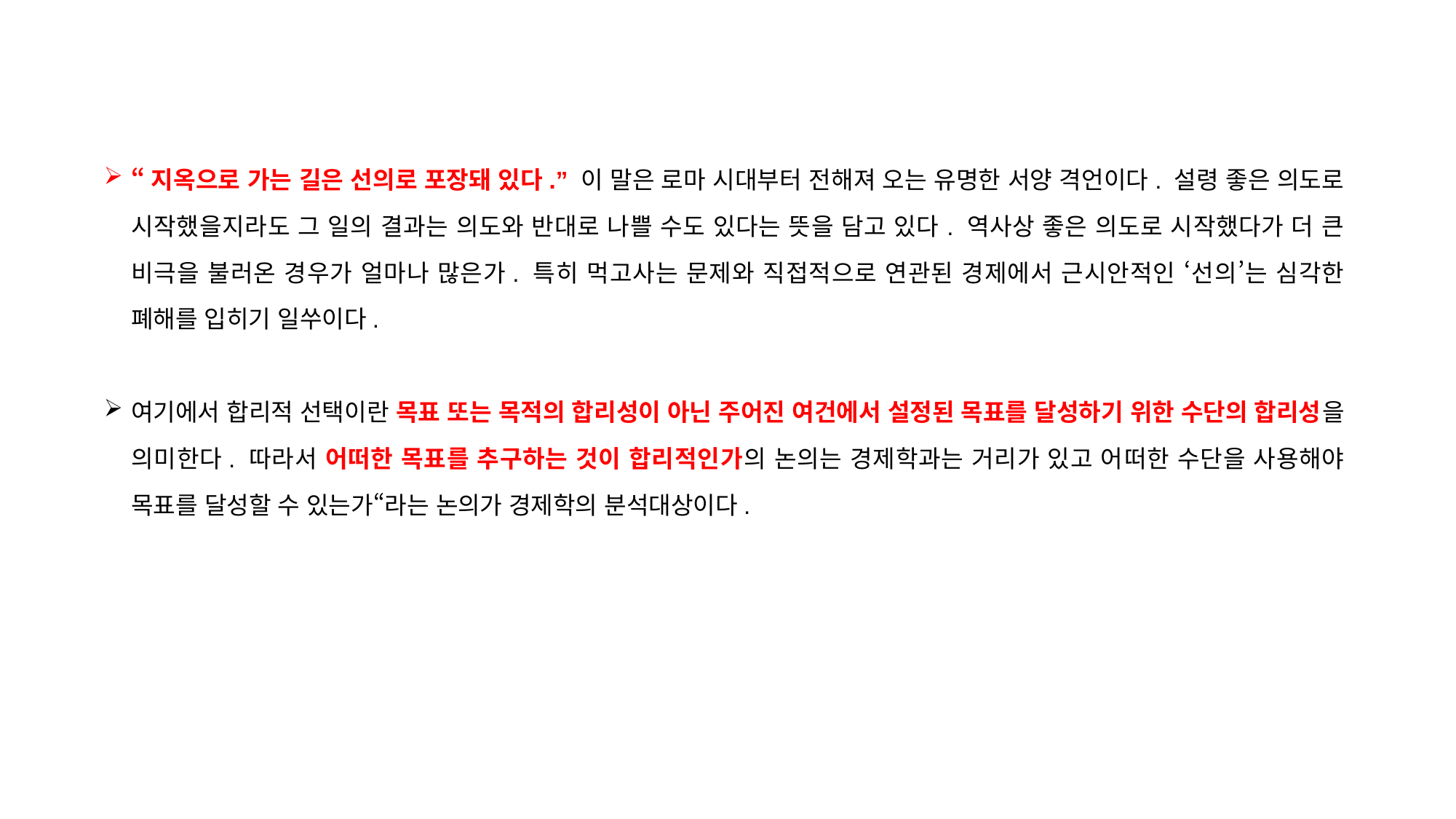

“지옥으로 가는 길은 선의로 포장돼 있다.” 이 말은 로마 시대부터 전해져 오는 유명한 서양 격언이다. 설령 좋은 의도로 시작했을지라도 그 일의 결과는 의도와 반대로 나쁠 수도 있다는 뜻을 담고 있다. 역사상 좋은 의도로 시작했다가 더 큰 비극을 불러온 경우가 얼마나 많은가. 특히 먹고사는 문제와 직접적으로 연관된 경제에서 근시안적인 ‘선의’는 심각한 폐해를 입히기 일쑤이다.

여기에서 합리적 선택이란 목표 또는 목적의 합리성이 아닌 주어진 여건에서 설정된 목표를 달성하기 위한 수단의 합리성을 의미한다. 따라서 어떠한 목표를 추구하는 것이 합리적인가의 논의는 경제학과는 거리가 있고 어떠한 수단을 사용해야 목표를 달성할 수 있는가“라는 논의가 경제학의 분석대상이다.